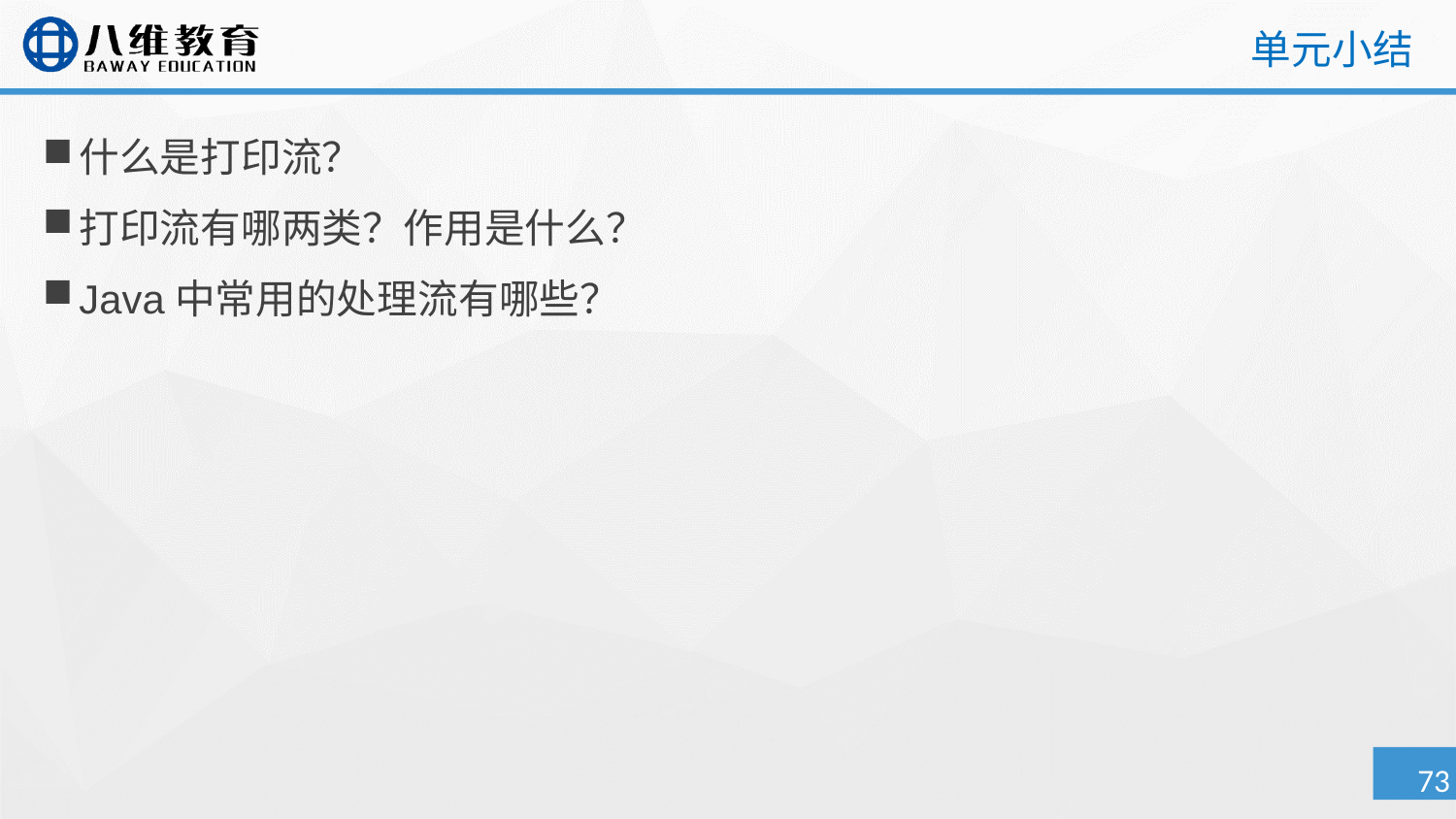

# 单元小结
什么是打印流？
打印流有哪两类？作用是什么？
Java中常用的处理流有哪些？